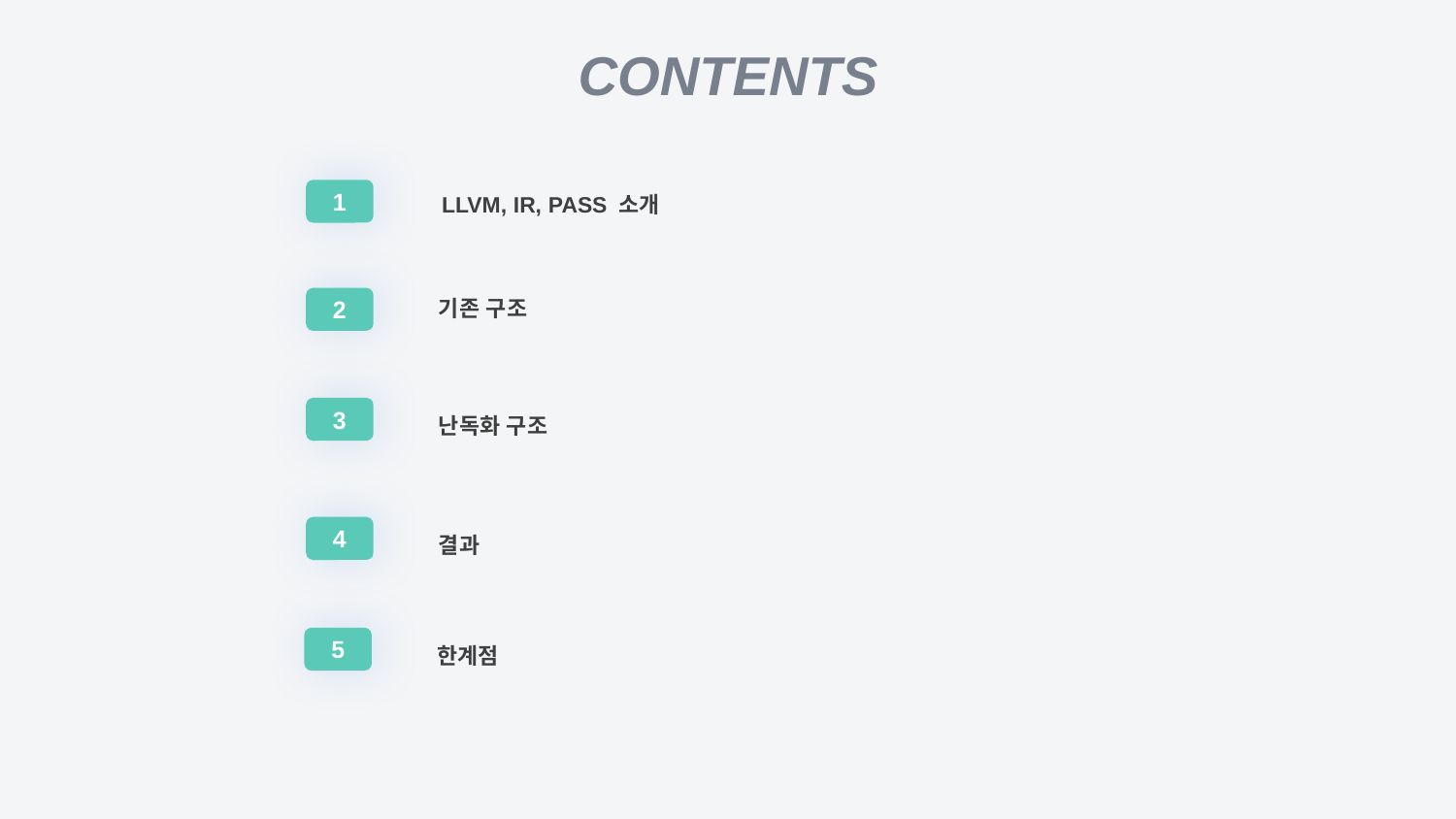

CONTENTS
LLVM, IR, PASS 소개
1
기존 구조
2
난독화 구조
3
결과
4
한계점
5